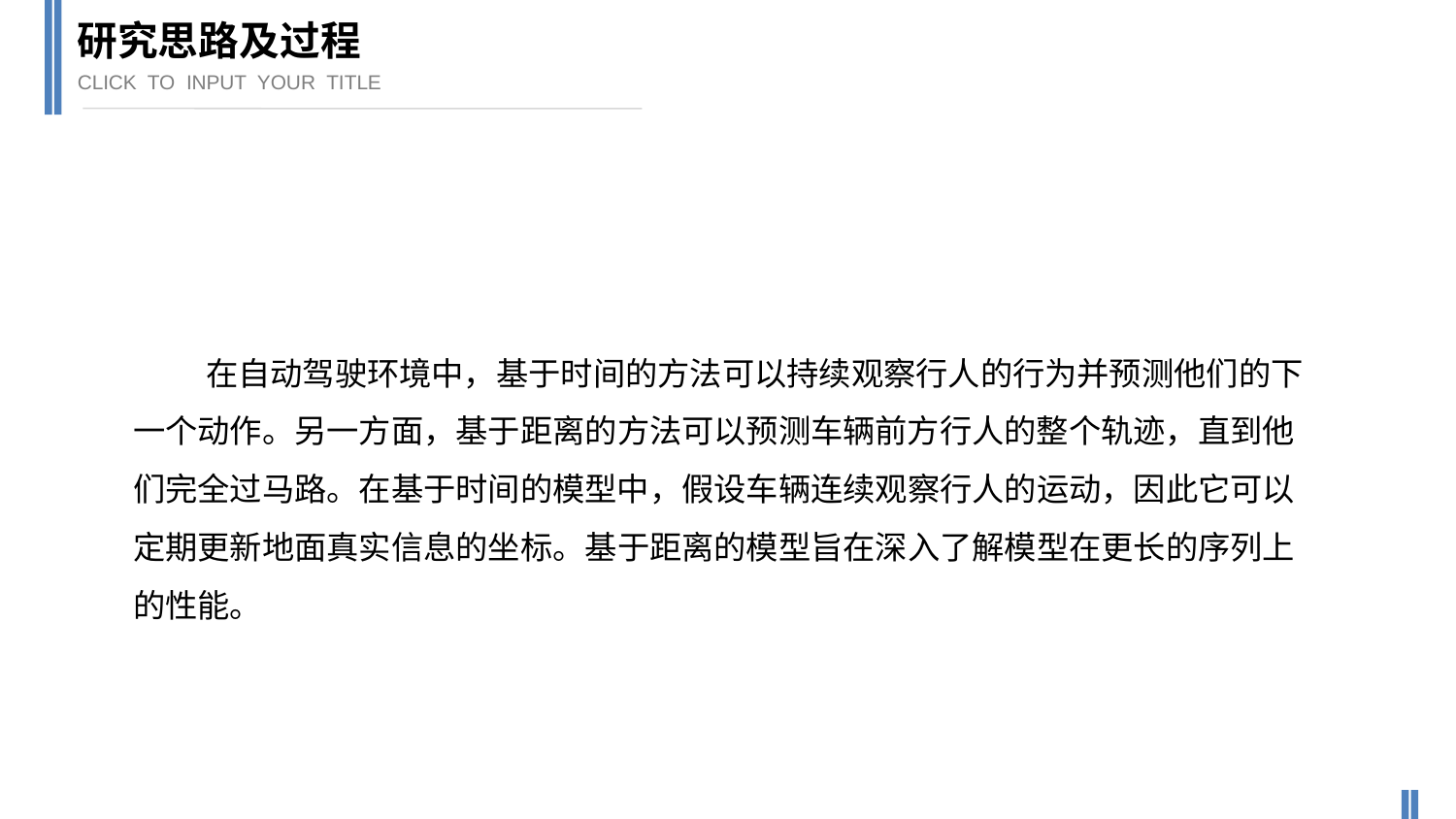

研究思路及过程
CLICK  TO  INPUT  YOUR  TITLE
在自动驾驶环境中，基于时间的方法可以持续观察行人的行为并预测他们的下一个动作。另一方面，基于距离的方法可以预测车辆前方行人的整个轨迹，直到他们完全过马路。在基于时间的模型中，假设车辆连续观察行人的运动，因此它可以定期更新地面真实信息的坐标。基于距离的模型旨在深入了解模型在更长的序列上的性能。